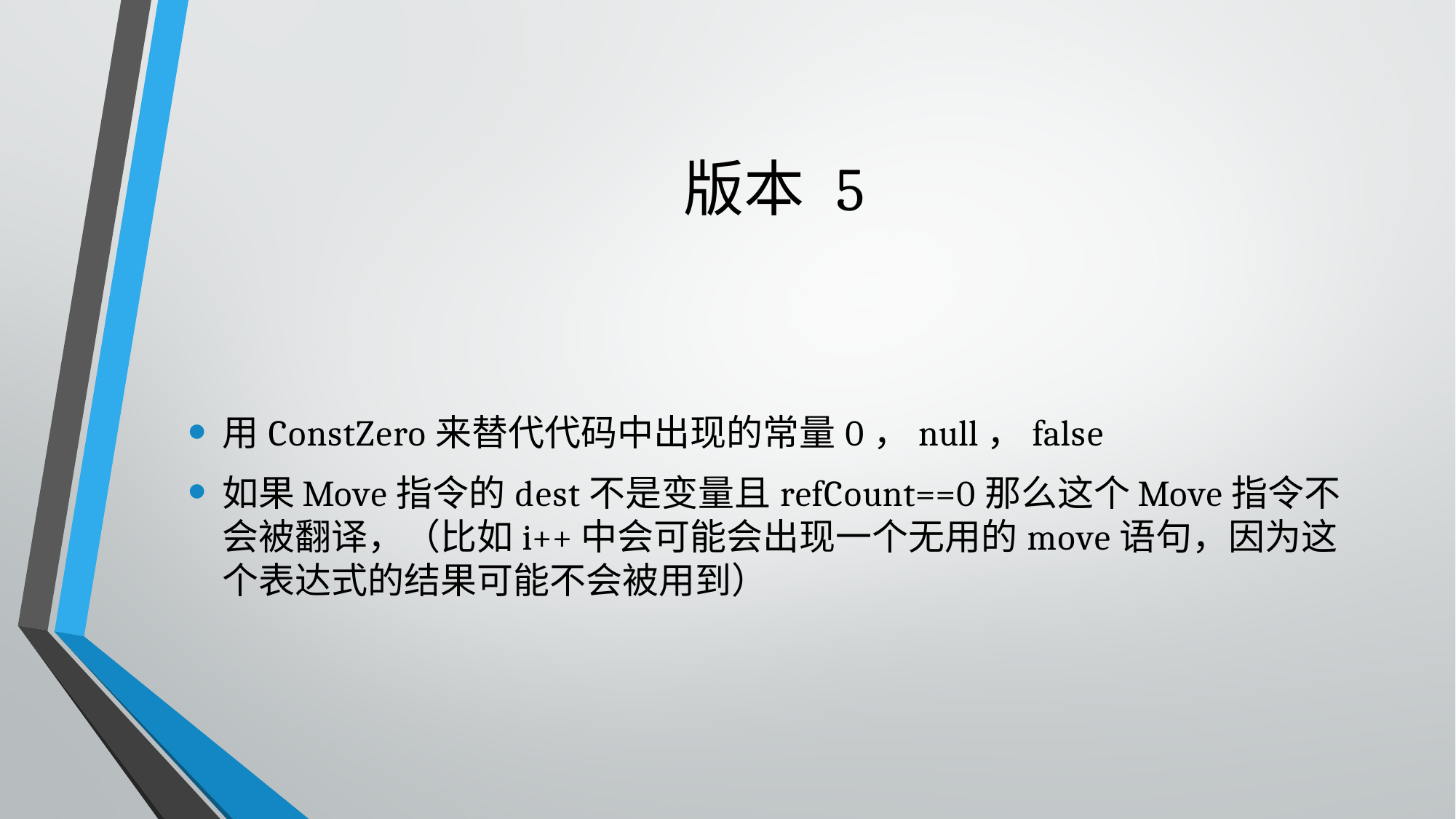

# 版本 5
用ConstZero来替代代码中出现的常量0，null，false
如果Move指令的dest不是变量且refCount==0那么这个Move指令不会被翻译，（比如i++中会可能会出现一个无用的move语句，因为这个表达式的结果可能不会被用到）